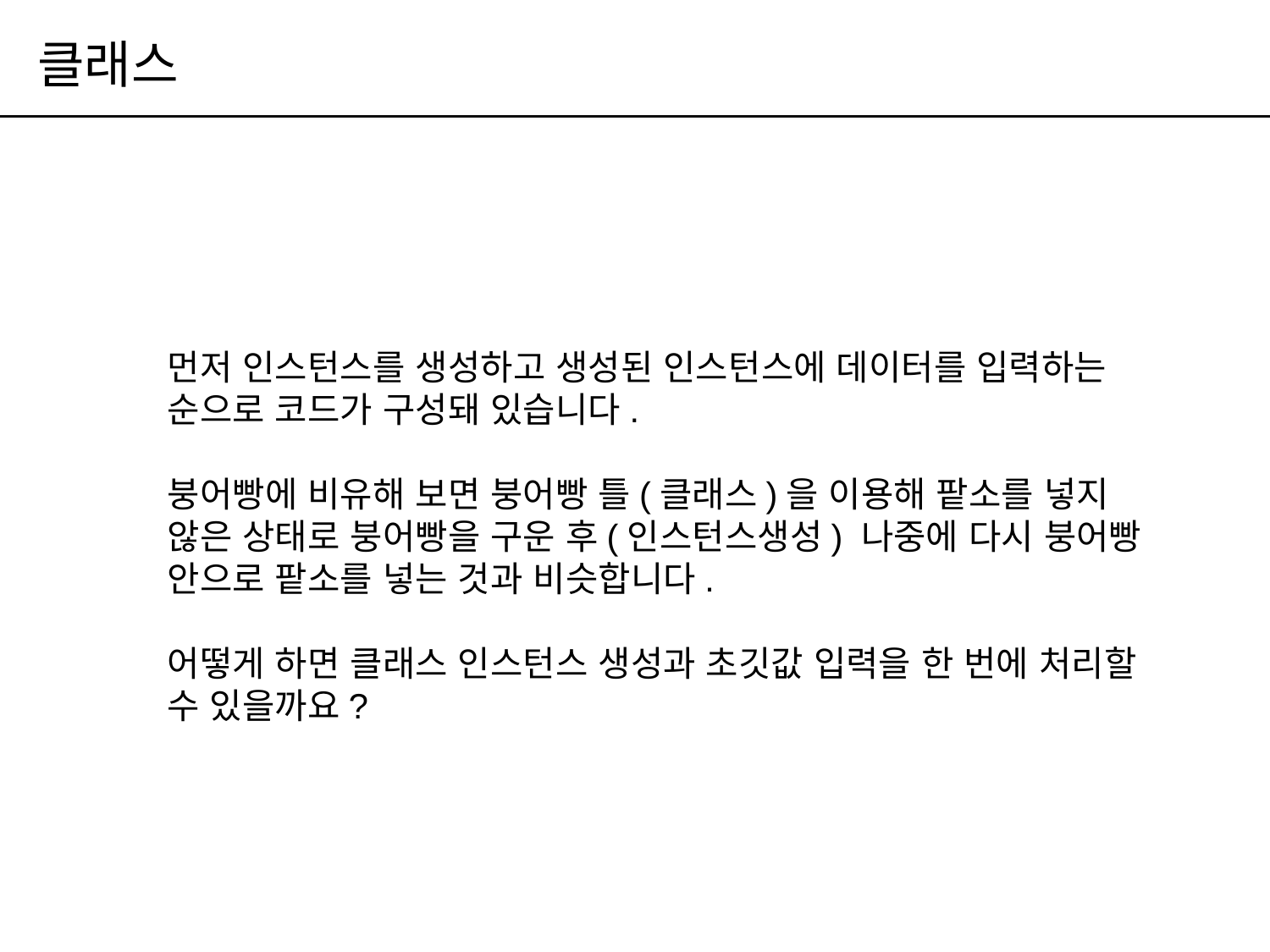

# 클래스
먼저 인스턴스를 생성하고 생성된 인스턴스에 데이터를 입력하는 순으로 코드가 구성돼 있습니다.

붕어빵에 비유해 보면 붕어빵 틀(클래스)을 이용해 팥소를 넣지 않은 상태로 붕어빵을 구운 후(인스턴스생성) 나중에 다시 붕어빵 안으로 팥소를 넣는 것과 비슷합니다.

어떻게 하면 클래스 인스턴스 생성과 초깃값 입력을 한 번에 처리할 수 있을까요?